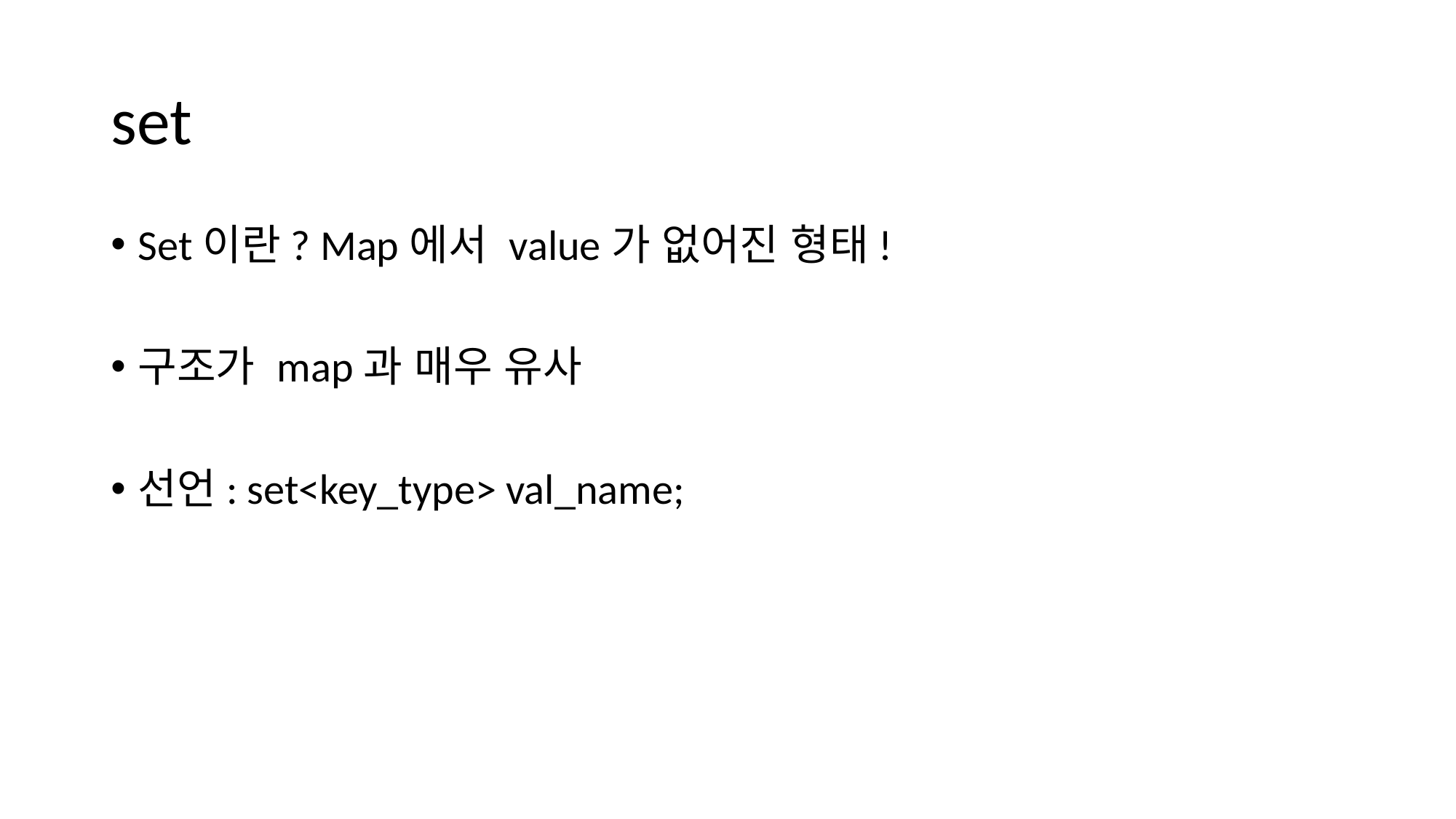

# set
Set이란? Map에서 value가 없어진 형태!

구조가 map과 매우 유사

선언: set<key_type> val_name;